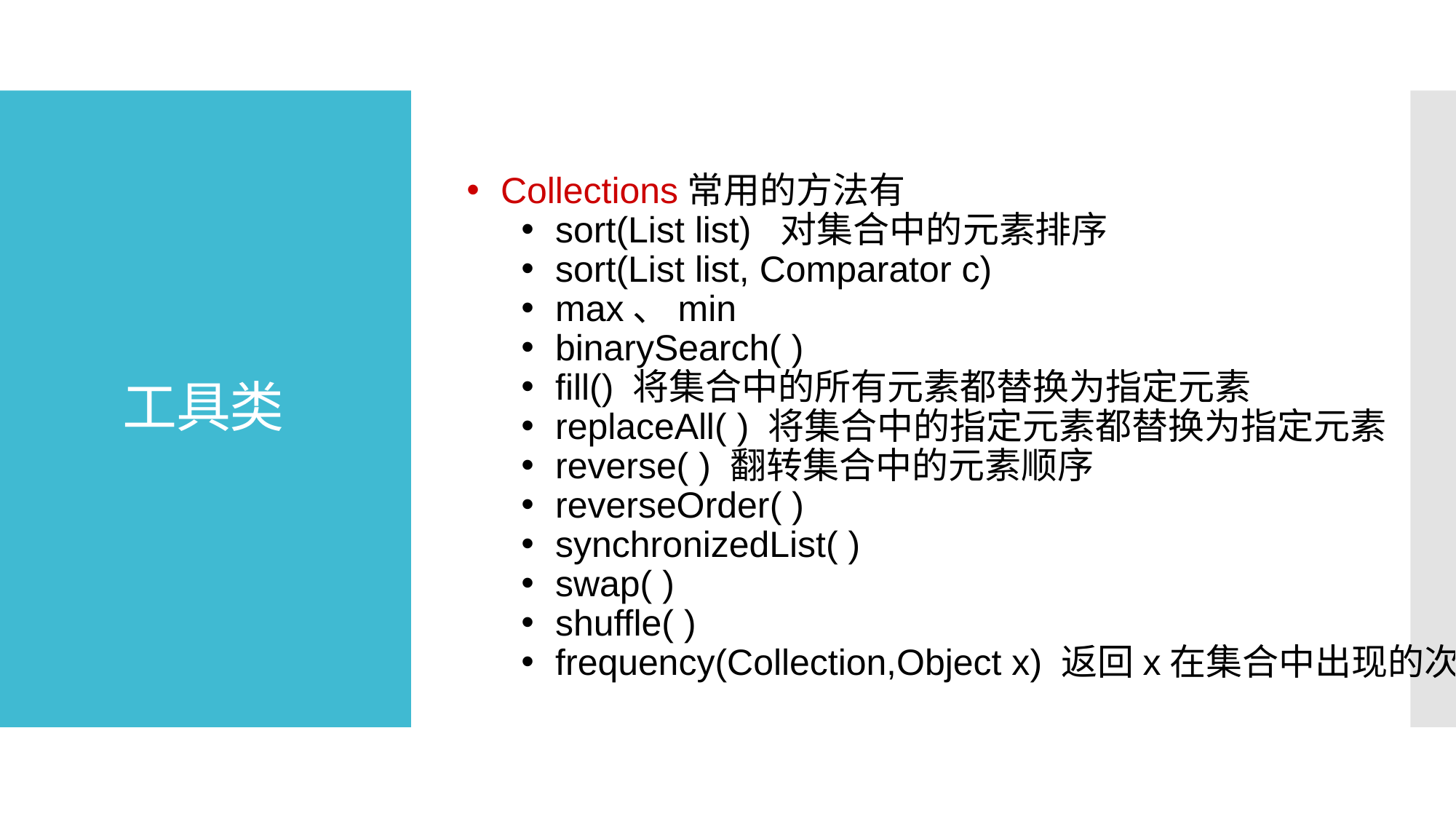

# 工具类
Collections常用的方法有
sort(List list)  对集合中的元素排序
sort(List list, Comparator c)
max、min
binarySearch( )
fill() 将集合中的所有元素都替换为指定元素
replaceAll( ) 将集合中的指定元素都替换为指定元素
reverse( ) 翻转集合中的元素顺序
reverseOrder( )
synchronizedList( )
swap( )
shuffle( )
frequency(Collection,Object x) 返回x在集合中出现的次数